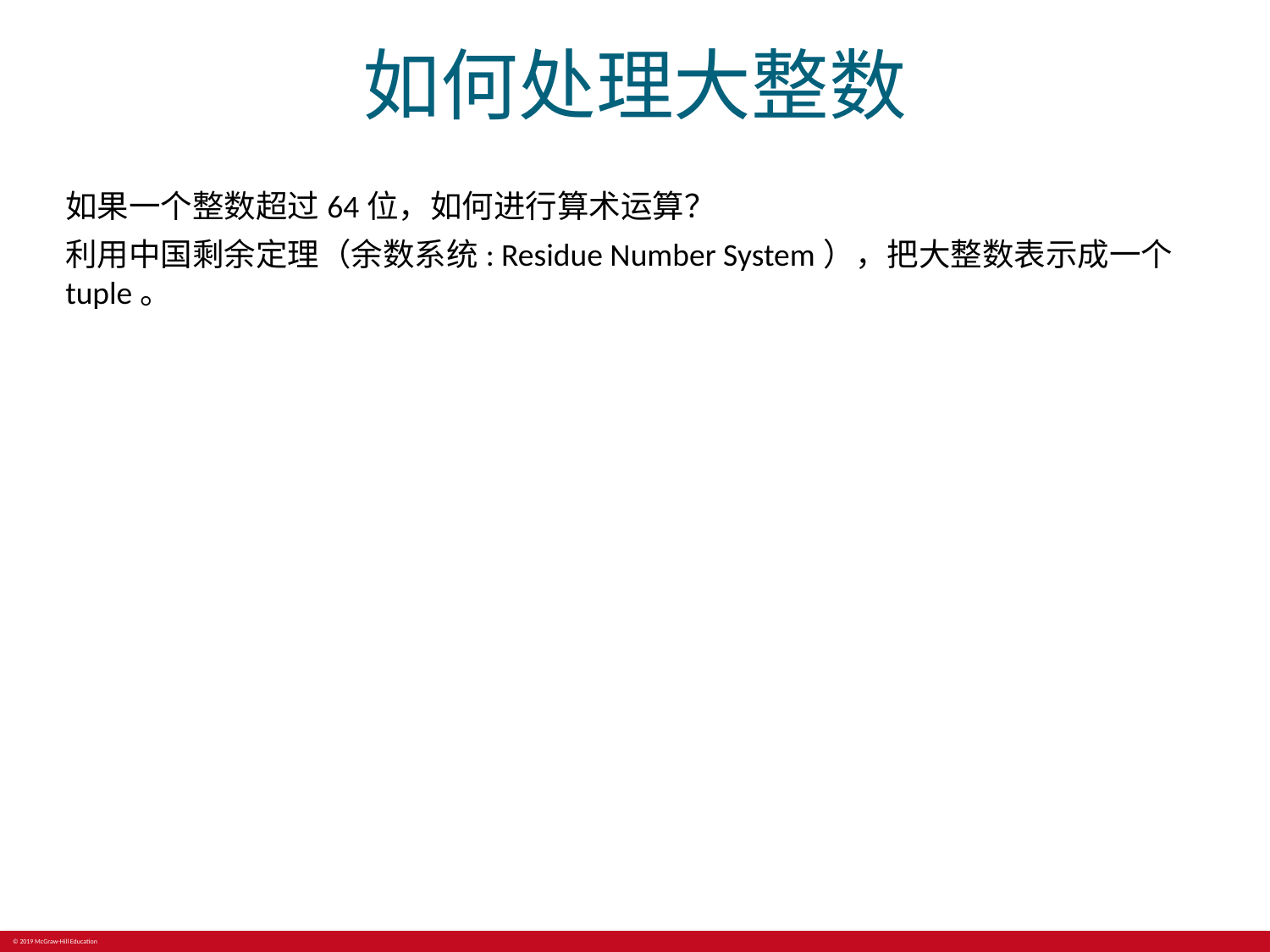

# 如何处理大整数
如果一个整数超过64位，如何进行算术运算？
利用中国剩余定理（余数系统: Residue Number System），把大整数表示成一个tuple。